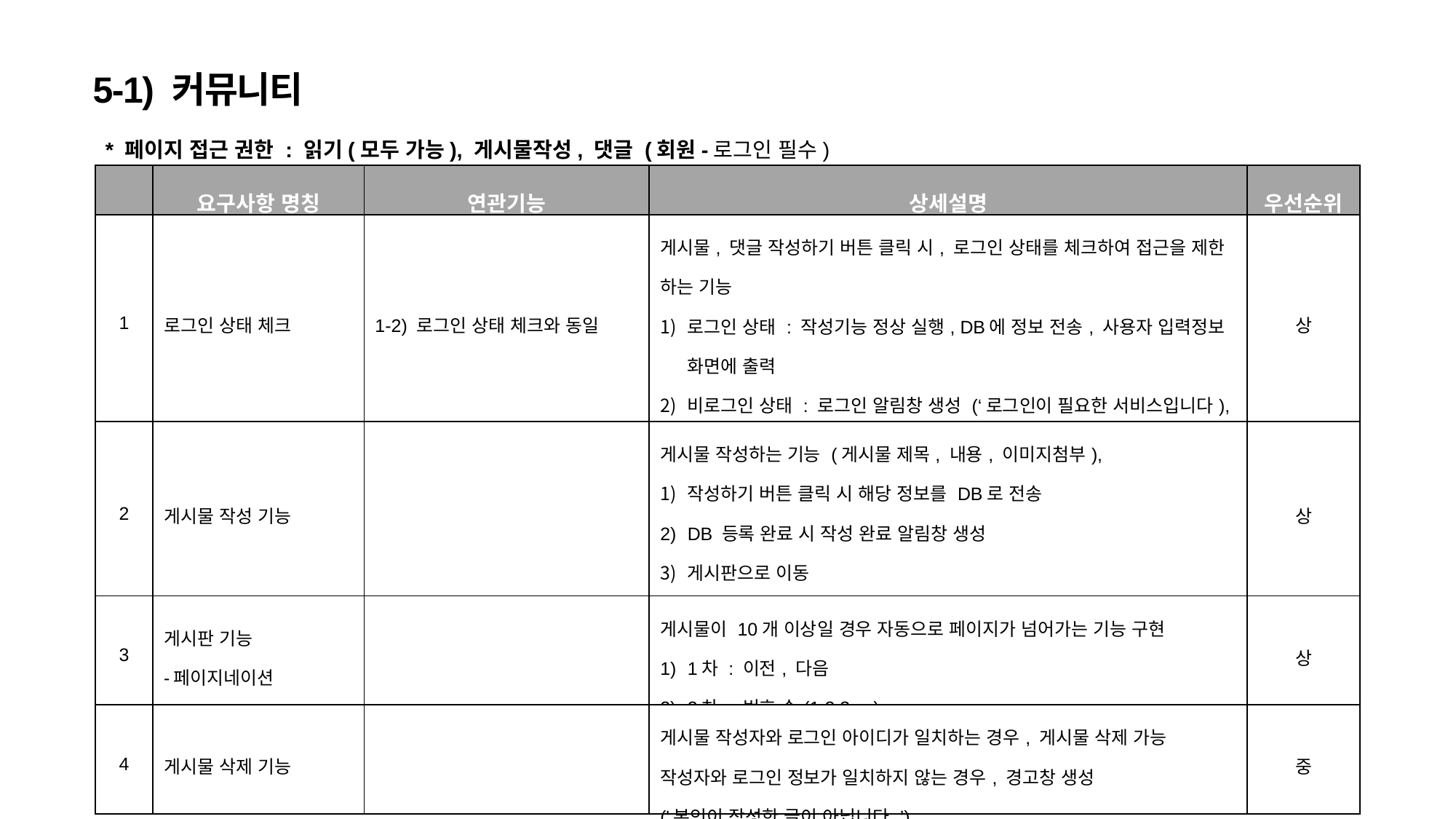

5-1) 커뮤니티
* 페이지 접근 권한 : 읽기(모두 가능), 게시물작성, 댓글 (회원-로그인 필수)
|  | 요구사항 명칭 | 연관기능 | 상세설명 | 우선순위 |
| --- | --- | --- | --- | --- |
| 1 | 로그인 상태 체크 | 1-2) 로그인 상태 체크와 동일 | 게시물, 댓글 작성하기 버튼 클릭 시, 로그인 상태를 체크하여 접근을 제한 하는 기능 로그인 상태 : 작성기능 정상 실행, DB에 정보 전송, 사용자 입력정보 화면에 출력 비로그인 상태 : 로그인 알림창 생성 (‘로그인이 필요한 서비스입니다), 로그인 페이지로 이동 | 상 |
| 2 | 게시물 작성 기능 |  | 게시물 작성하는 기능 (게시물 제목, 내용, 이미지첨부), 작성하기 버튼 클릭 시 해당 정보를 DB로 전송 DB 등록 완료 시 작성 완료 알림창 생성 게시판으로 이동 게시판 리스트에 작성자 정보(닉네임, 작성일자, 제목)와 함께 출력 | 상 |
| 3 | 게시판 기능 -페이지네이션 |  | 게시물이 10개 이상일 경우 자동으로 페이지가 넘어가는 기능 구현 1차 : 이전, 다음 2차 : 번호 순(1,2,3,…) | 상 |
| 4 | 게시물 삭제 기능 |  | 게시물 작성자와 로그인 아이디가 일치하는 경우, 게시물 삭제 가능 작성자와 로그인 정보가 일치하지 않는 경우, 경고창 생성 ('본인이 작성한 글이 아닙니다.’) | 중 |